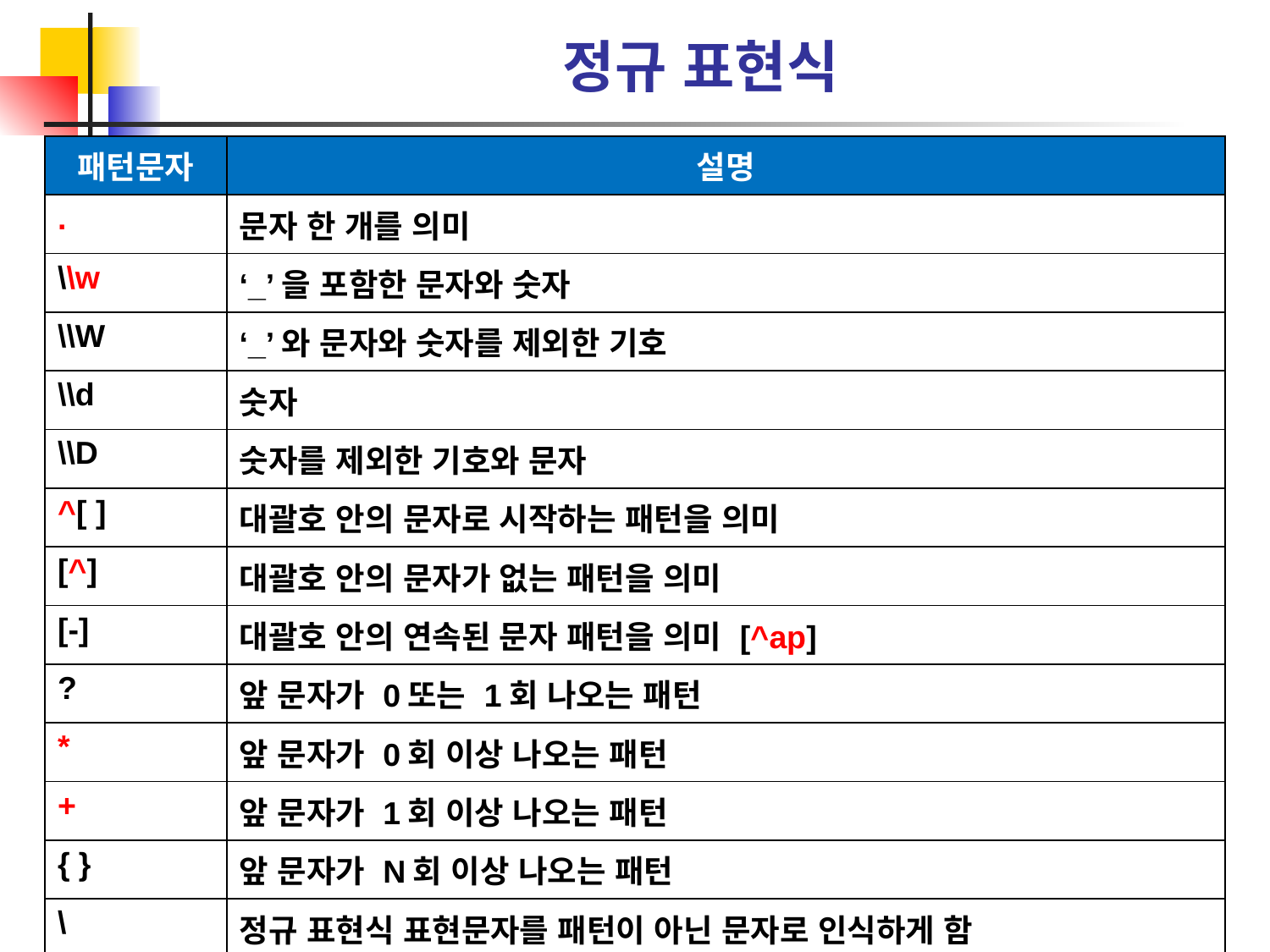

# 정규 표현식
| 패턴문자 | 설명 |
| --- | --- |
| . | 문자 한 개를 의미 |
| \\w | ‘\_’을 포함한 문자와 숫자 |
| \\W | ‘\_’와 문자와 숫자를 제외한 기호 |
| \\d | 숫자 |
| \\D | 숫자를 제외한 기호와 문자 |
| ^[ ] | 대괄호 안의 문자로 시작하는 패턴을 의미 |
| [^] | 대괄호 안의 문자가 없는 패턴을 의미 |
| [-] | 대괄호 안의 연속된 문자 패턴을 의미 [^ap] |
| ? | 앞 문자가 0또는 1회 나오는 패턴 |
| \* | 앞 문자가 0회 이상 나오는 패턴 |
| + | 앞 문자가 1회 이상 나오는 패턴 |
| { } | 앞 문자가 N회 이상 나오는 패턴 |
| \ | 정규 표현식 표현문자를 패턴이 아닌 문자로 인식하게 함 |